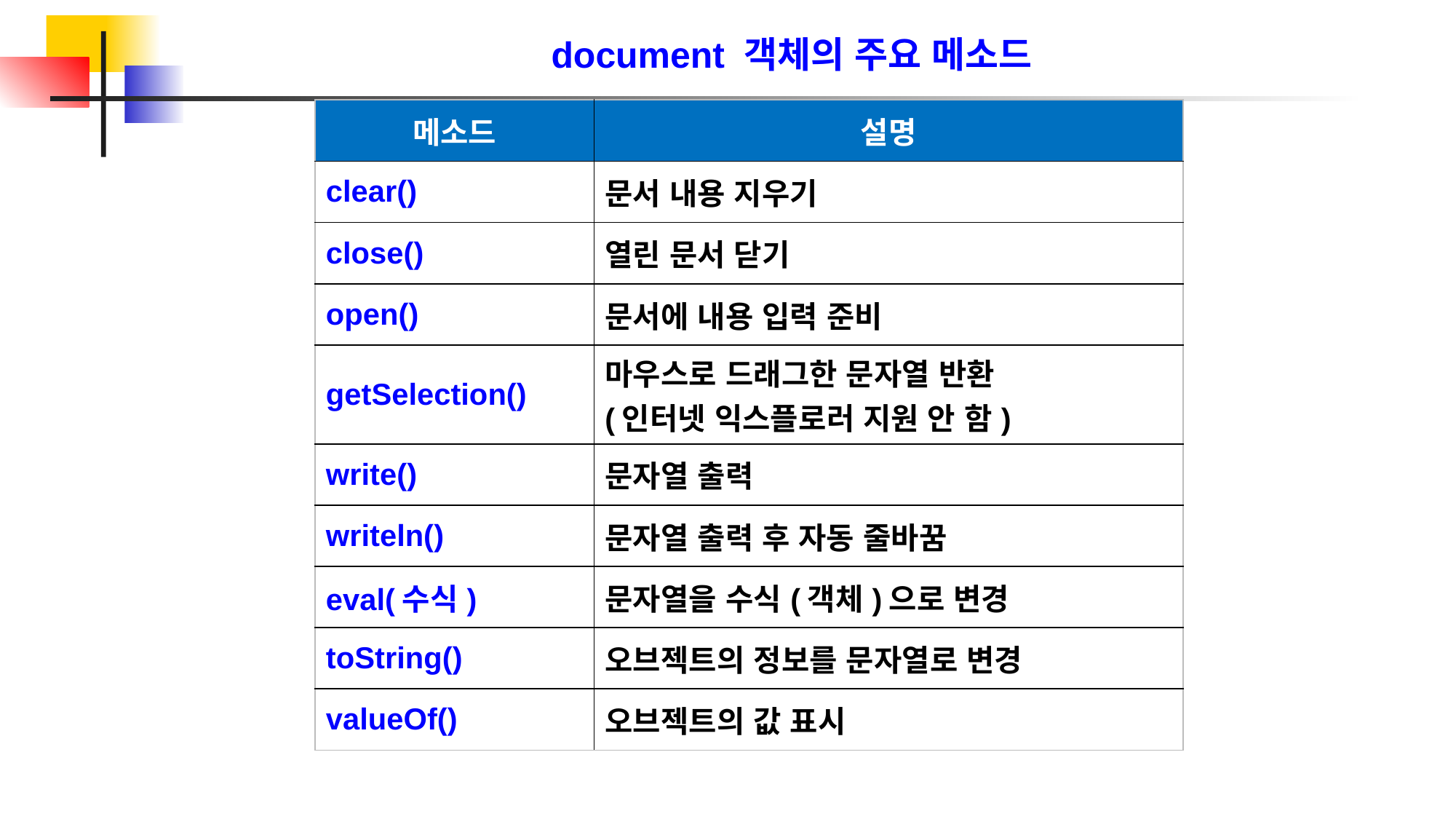

document 객체의 주요 메소드
| 메소드 | 설명 |
| --- | --- |
| clear() | 문서 내용 지우기 |
| close() | 열린 문서 닫기 |
| open() | 문서에 내용 입력 준비 |
| getSelection() | 마우스로 드래그한 문자열 반환 (인터넷 익스플로러 지원 안 함) |
| write() | 문자열 출력 |
| writeln() | 문자열 출력 후 자동 줄바꿈 |
| eval(수식) | 문자열을 수식(객체)으로 변경 |
| toString() | 오브젝트의 정보를 문자열로 변경 |
| valueOf() | 오브젝트의 값 표시 |